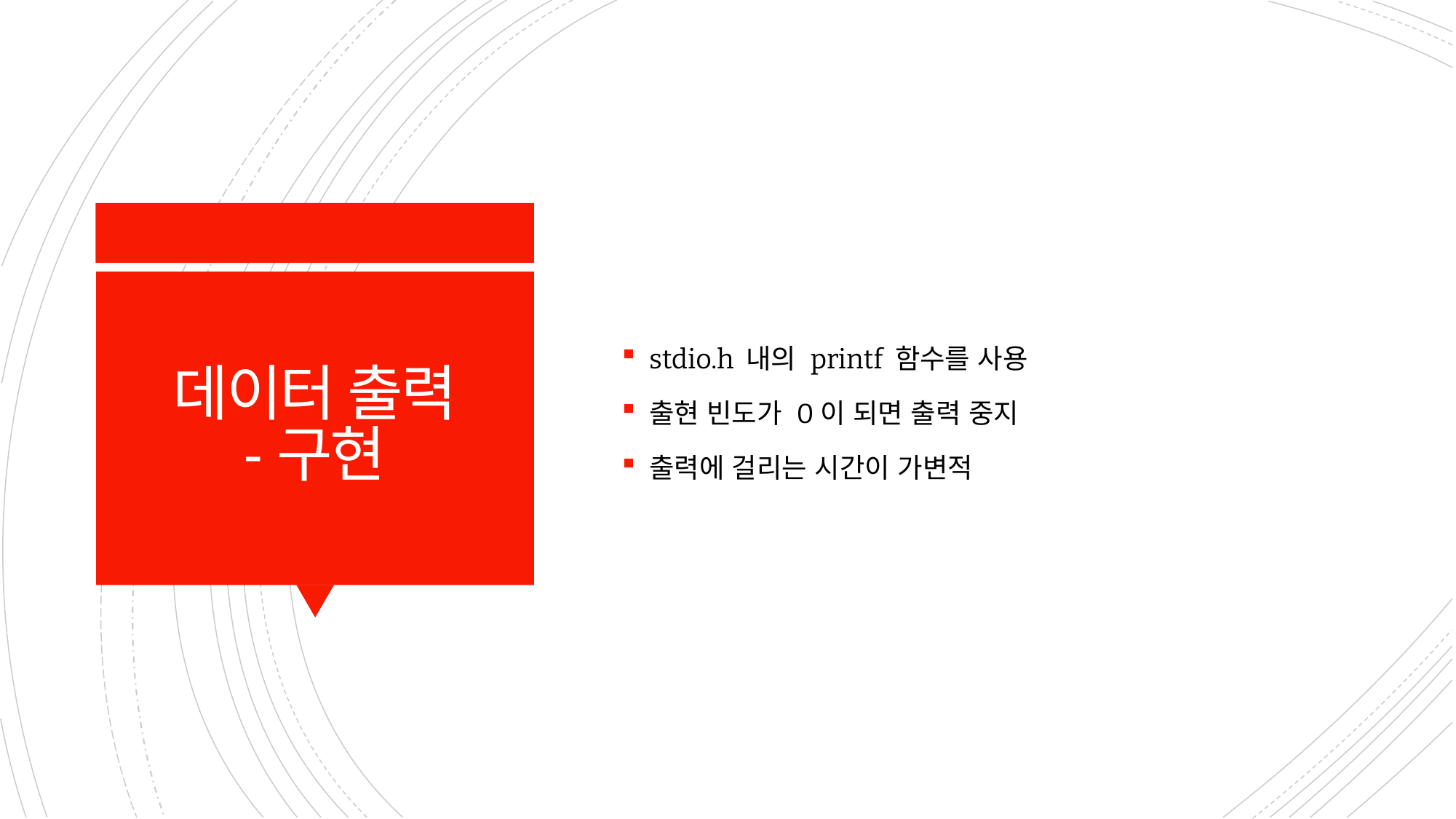

stdio.h 내의 printf 함수를 사용
출현 빈도가 0이 되면 출력 중지
출력에 걸리는 시간이 가변적
# 데이터 출력 -구현